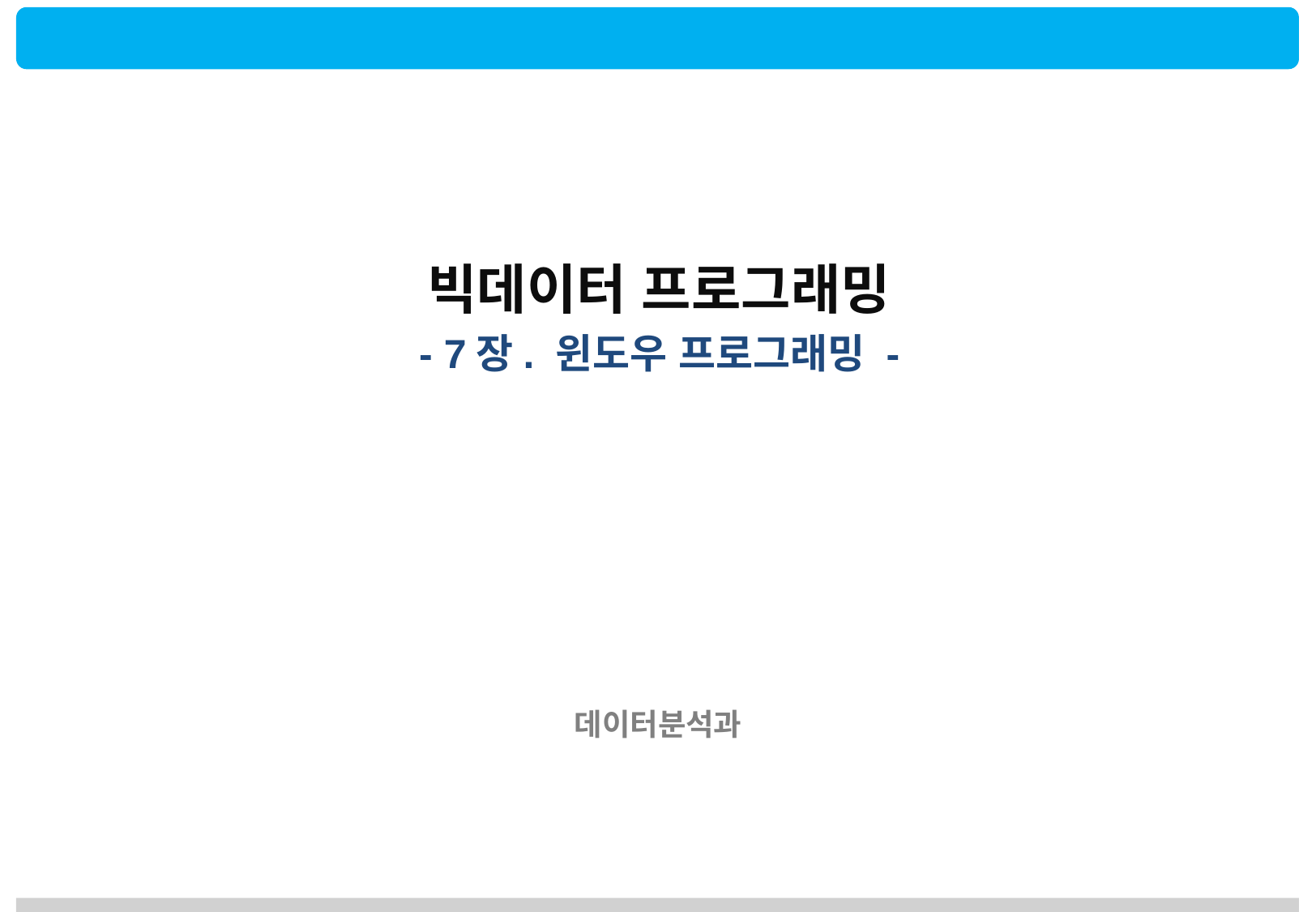

빅데이터 프로그래밍
- 7장. 윈도우 프로그래밍 -
데이터분석과